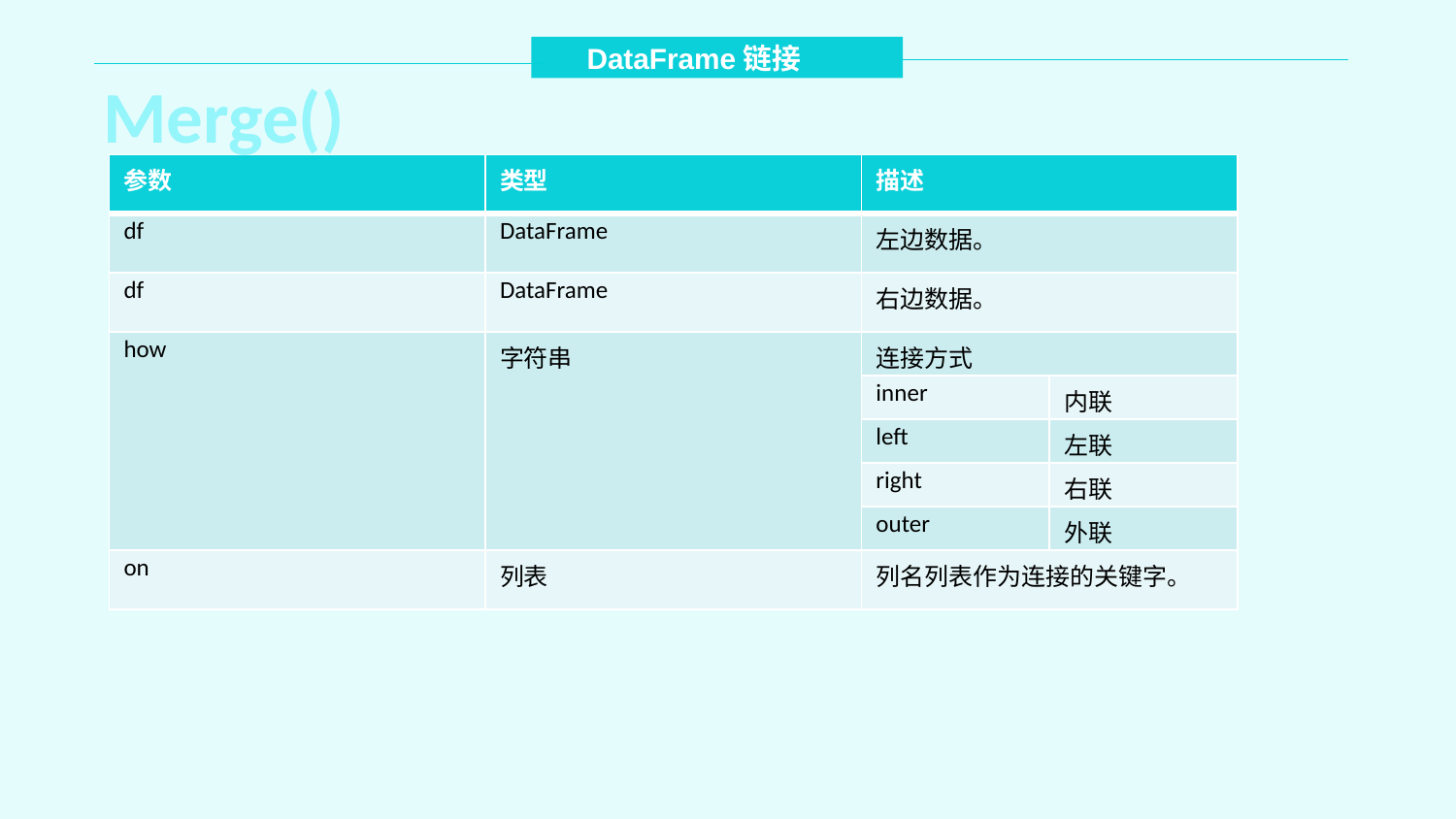

DataFrame链接

Merge()
| 参数 | 类型 | 描述 |  |
| --- | --- | --- | --- |
| df | DataFrame | 左边数据。 |  |
| df | DataFrame | 右边数据。 |  |
| how | 字符串 | 连接方式 |  |
|  |  | inner | 内联 |
|  |  | left | 左联 |
|  |  | right | 右联 |
|  |  | outer | 外联 |
| on | 列表 | 列名列表作为连接的关键字。 |  |